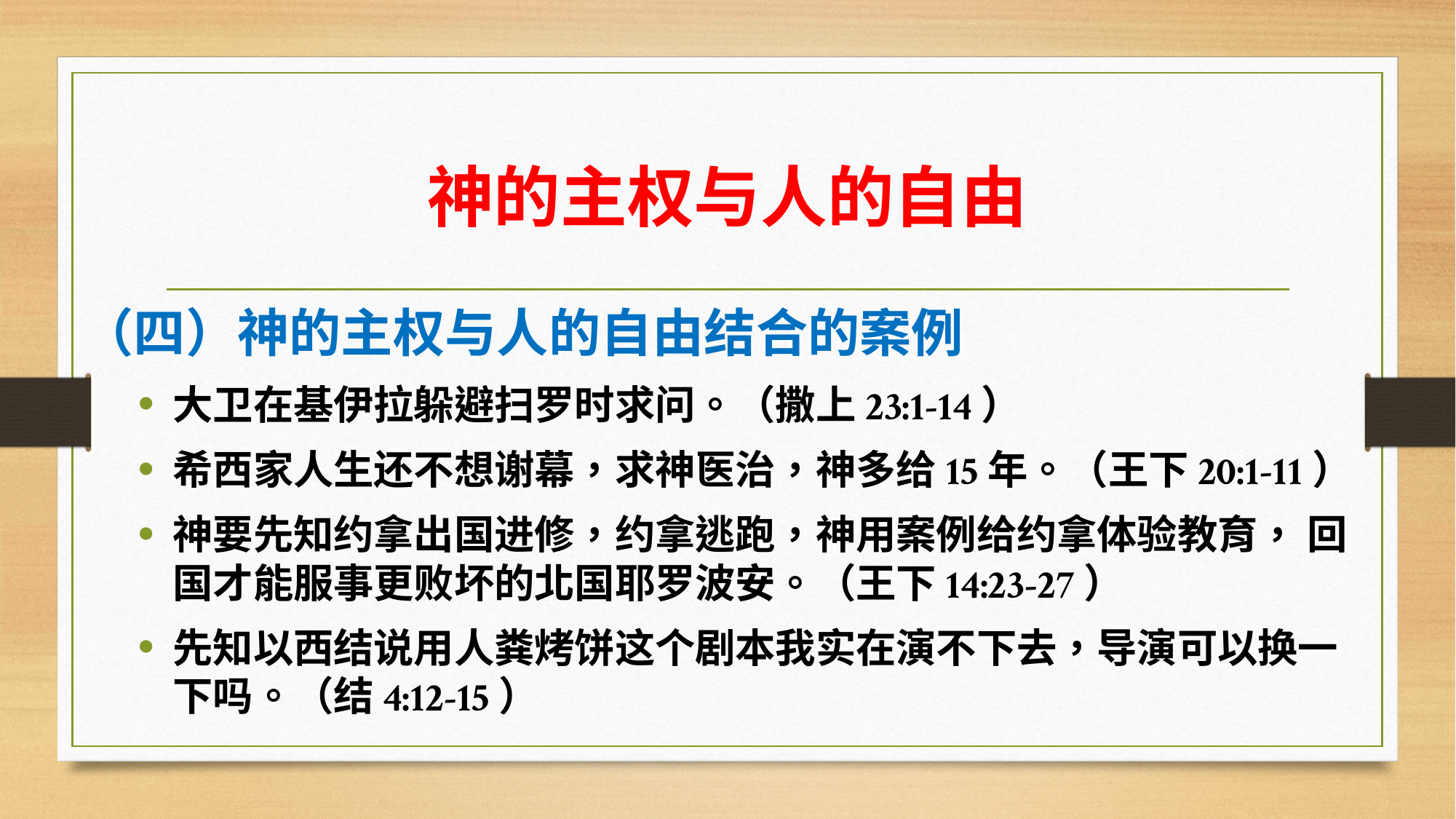

# 神的主权与人的自由
（四）神的主权与人的自由结合的案例
大卫在基伊拉躲避扫罗时求问。（撒上23:1-14）
希西家人生还不想谢幕，求神医治，神多给15年。（王下20:1-11）
神要先知约拿出国进修，约拿逃跑，神用案例给约拿体验教育， 回国才能服事更败坏的北国耶罗波安。（王下14:23-27）
先知以西结说用人粪烤饼这个剧本我实在演不下去，导演可以换一下吗。（结4:12-15）